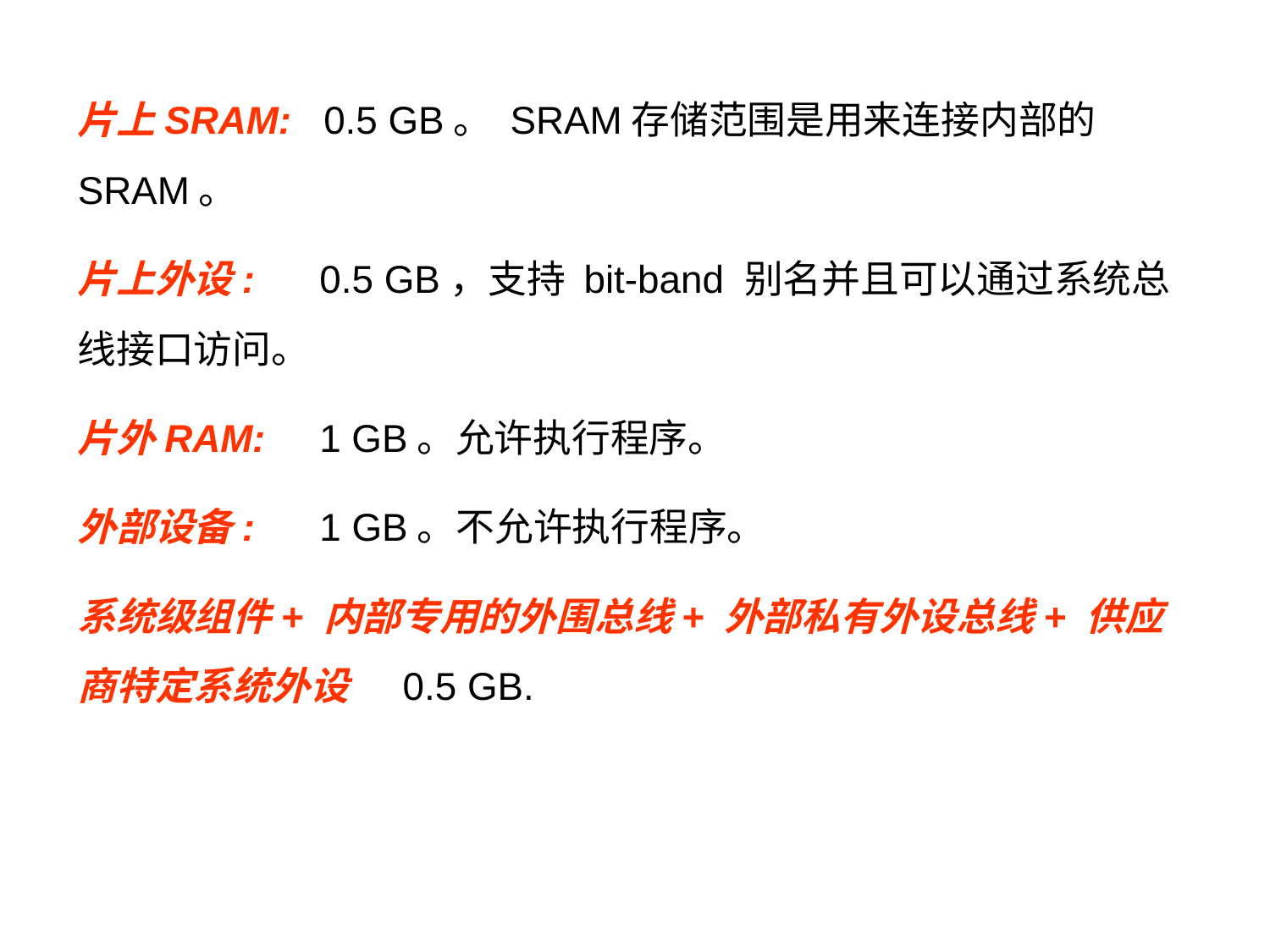

片上SRAM:   0.5 GB。 SRAM存储范围是用来连接内部的SRAM。
片上外设:      0.5 GB，支持 bit-band 别名并且可以通过系统总线接口访问。
片外RAM:     1 GB。允许执行程序。
外部设备:      1 GB。不允许执行程序。
系统级组件+ 内部专用的外围总线+ 外部私有外设总线+ 供应商特定系统外设     0.5 GB.